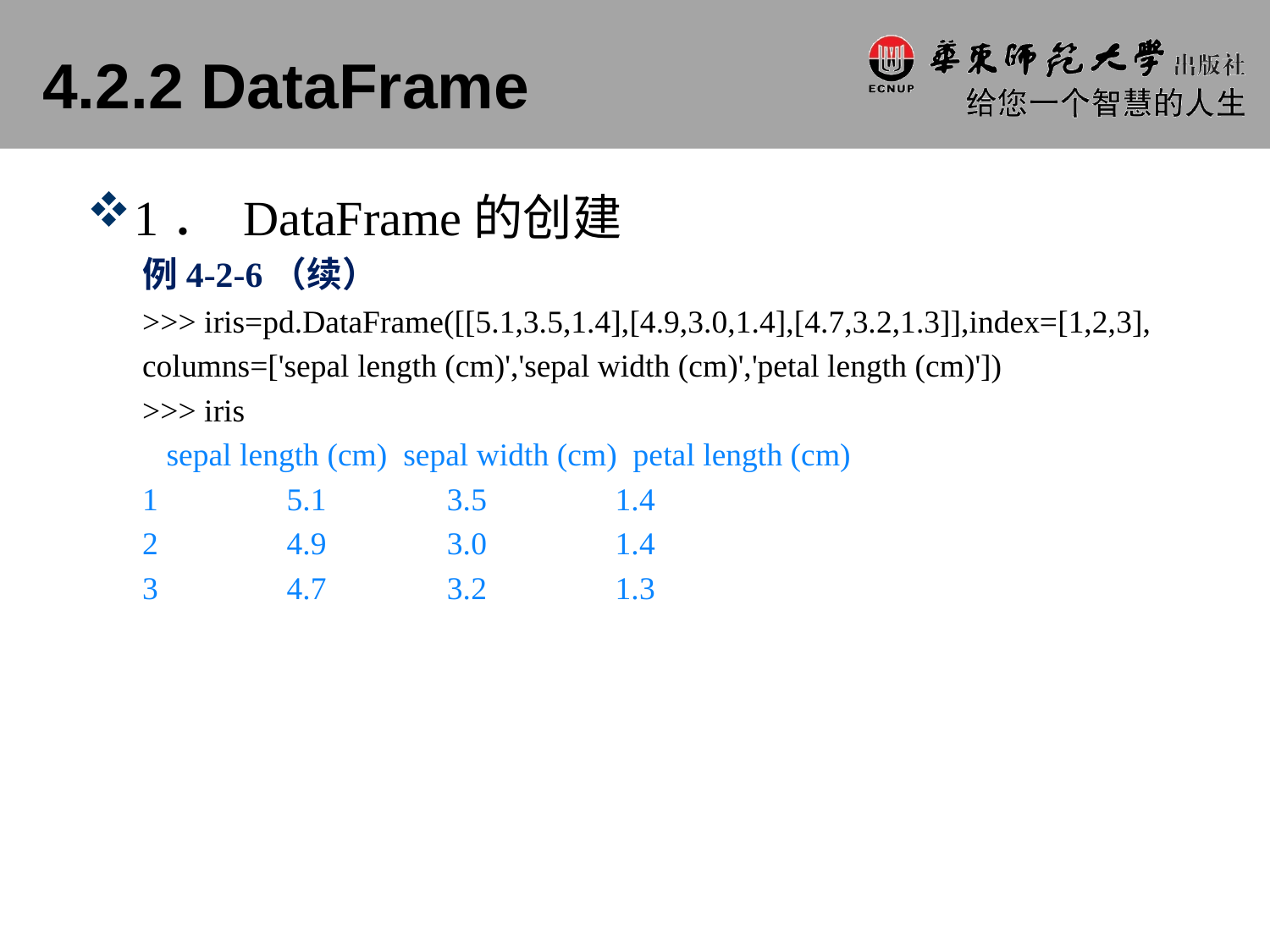

# 4.2.2 DataFrame
1． DataFrame的创建
例4-2-6（续）
>>> iris=pd.DataFrame([[5.1,3.5,1.4],[4.9,3.0,1.4],[4.7,3.2,1.3]],index=[1,2,3],
columns=['sepal length (cm)','sepal width (cm)','petal length (cm)'])
>>> iris
   sepal length (cm)  sepal width (cm)  petal length (cm)
1                5.1               3.5                1.4
2                4.9               3.0                1.4
3                4.7               3.2                1.3